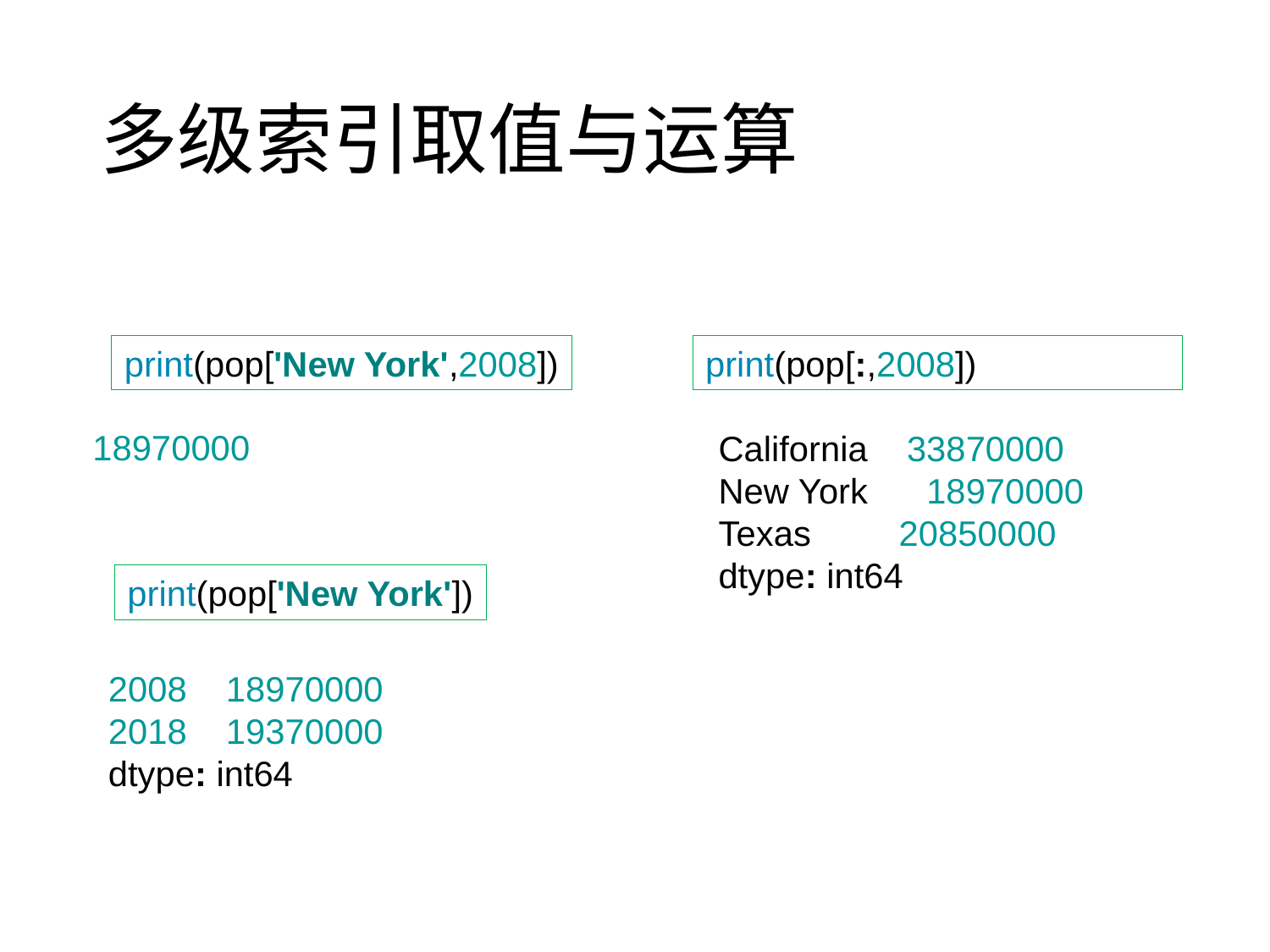

# 多级索引取值与运算
print(pop['New York',2008])
print(pop[:,2008])
18970000
California    33870000
New York      18970000
Texas         20850000
dtype: int64
print(pop['New York'])
2008    18970000
2018    19370000
dtype: int64
64